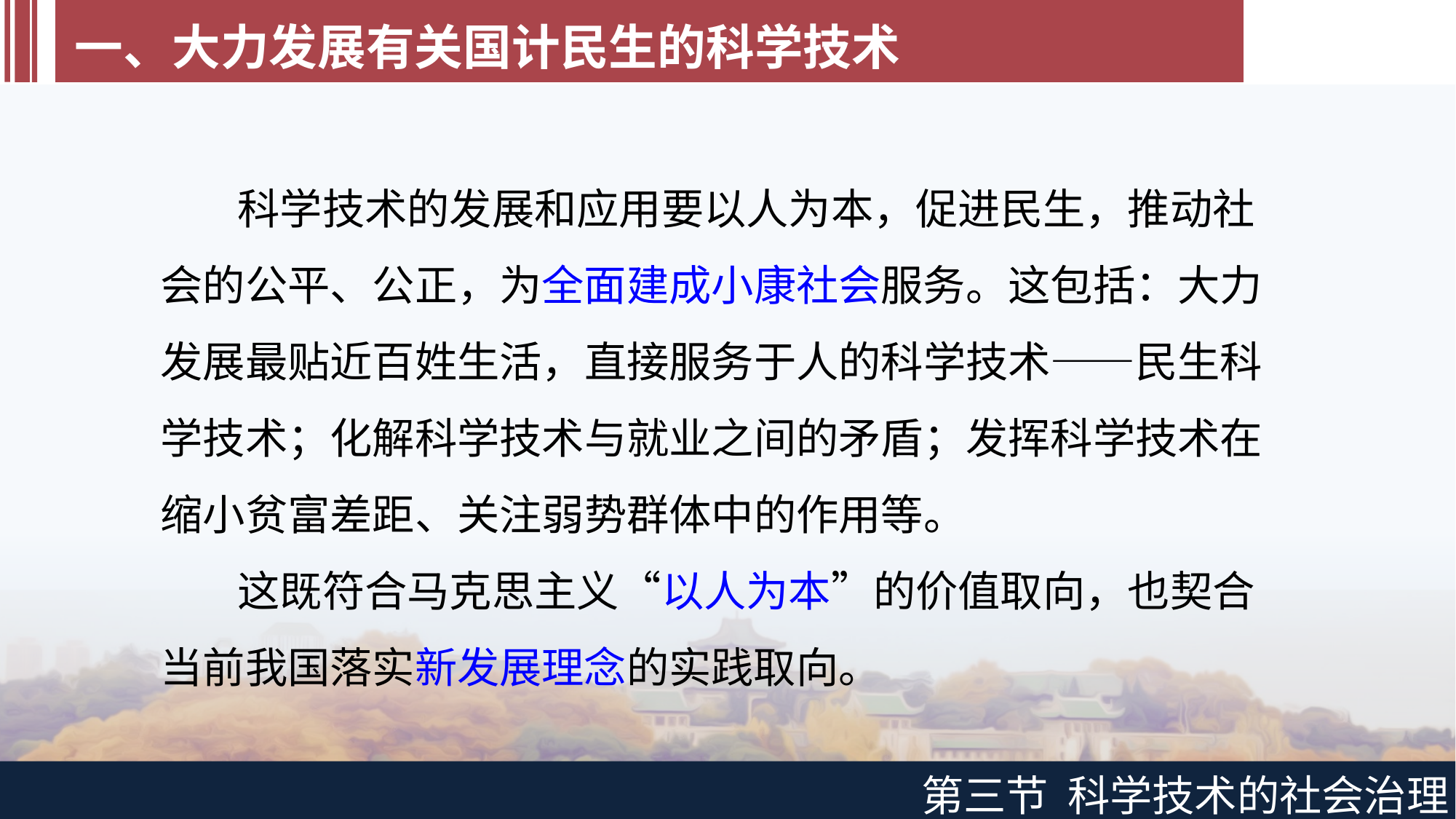

一、大力发展有关国计民生的科学技术
科学技术的发展和应用要以人为本，促进民生，推动社会的公平、公正，为全面建成小康社会服务。这包括：大力发展最贴近百姓生活，直接服务于人的科学技术——民生科学技术；化解科学技术与就业之间的矛盾；发挥科学技术在缩小贫富差距、关注弱势群体中的作用等。
这既符合马克思主义“以人为本”的价值取向，也契合当前我国落实新发展理念的实践取向。
第三节  科学技术的社会治理